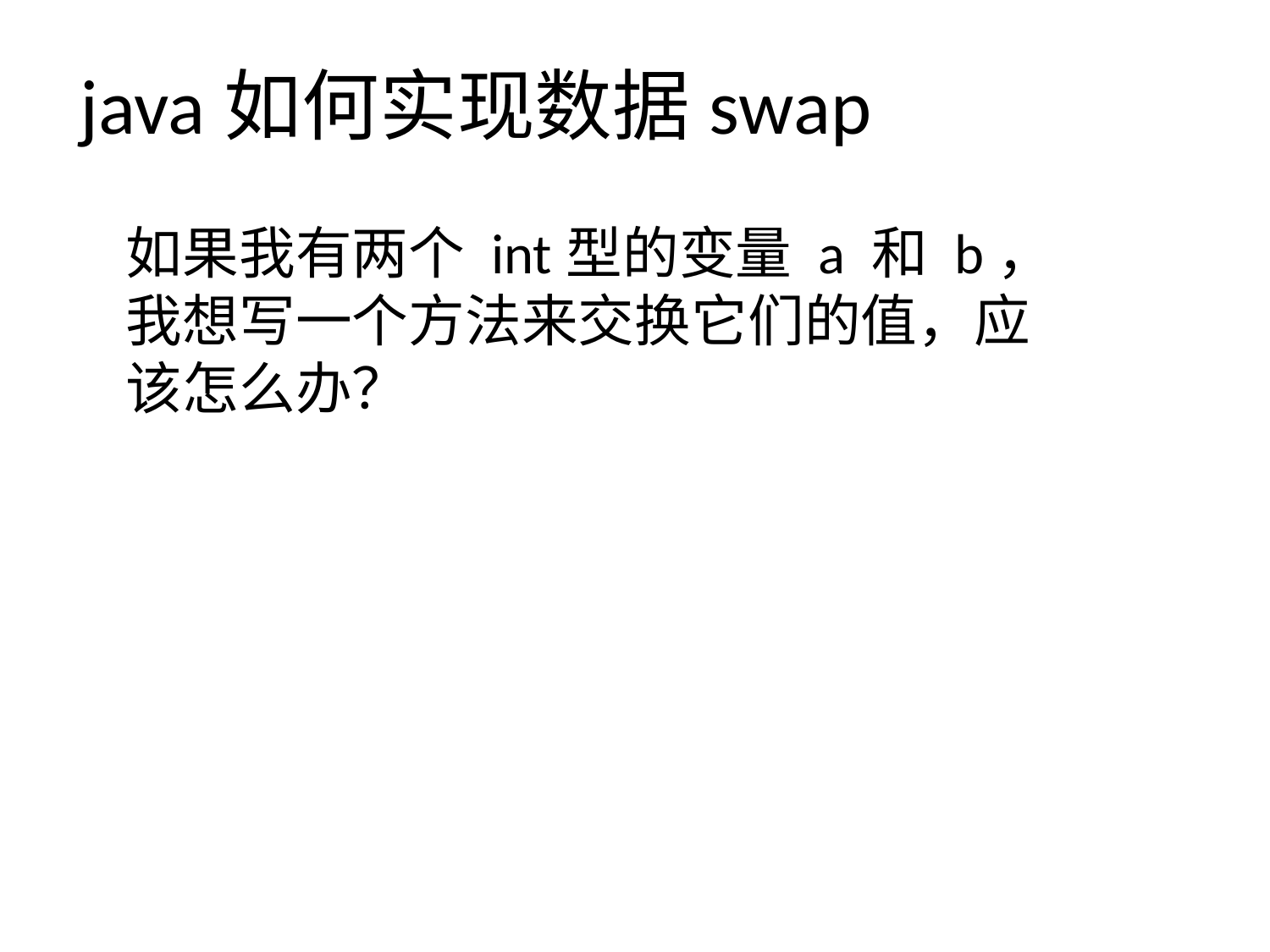

java如何实现数据swap
如果我有两个 int型的变量 a 和 b，我想写一个方法来交换它们的值，应该怎么办？